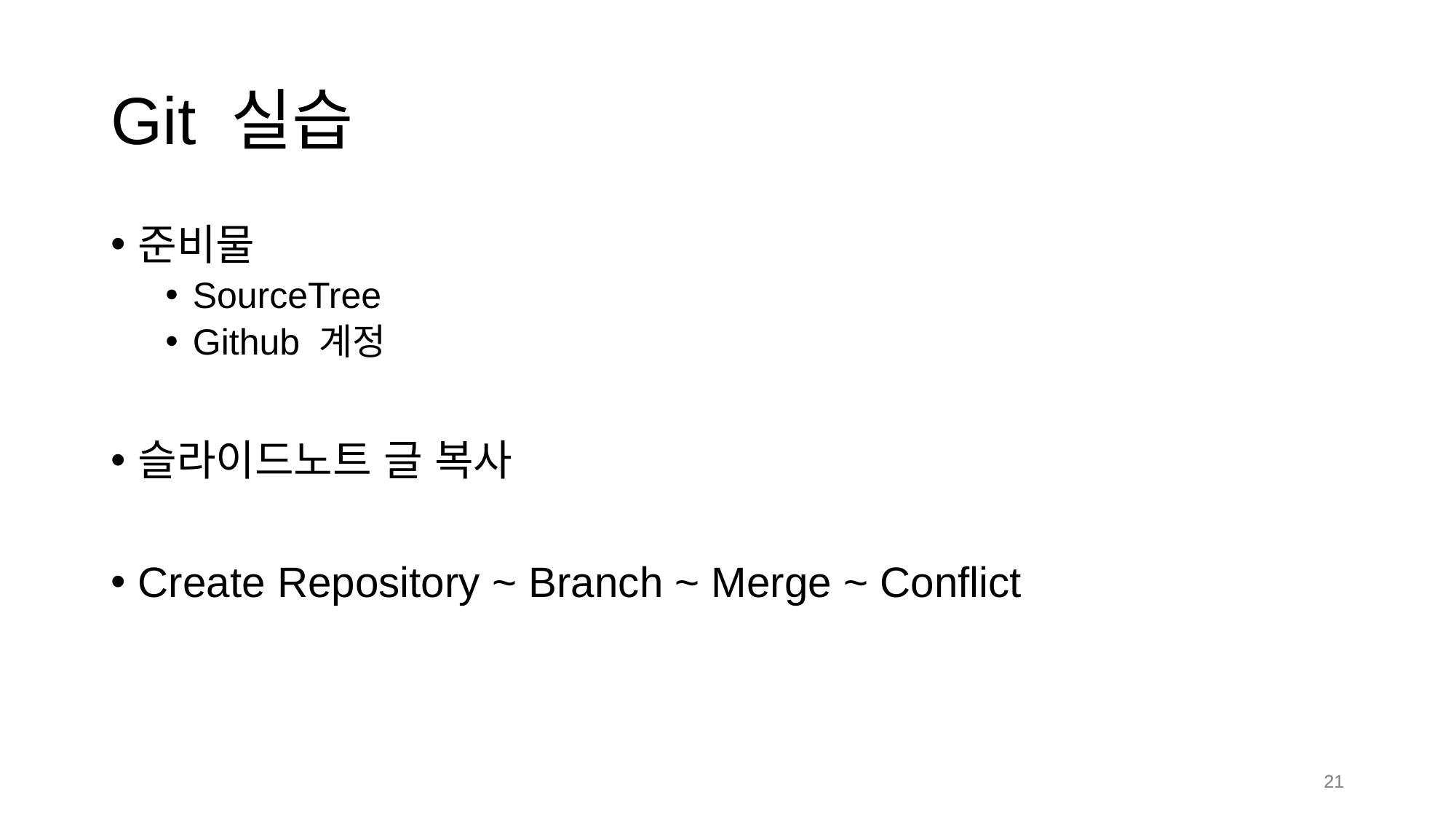

# Git 실습
준비물
SourceTree
Github 계정

슬라이드노트 글 복사

Create Repository ~ Branch ~ Merge ~ Conflict
21
21